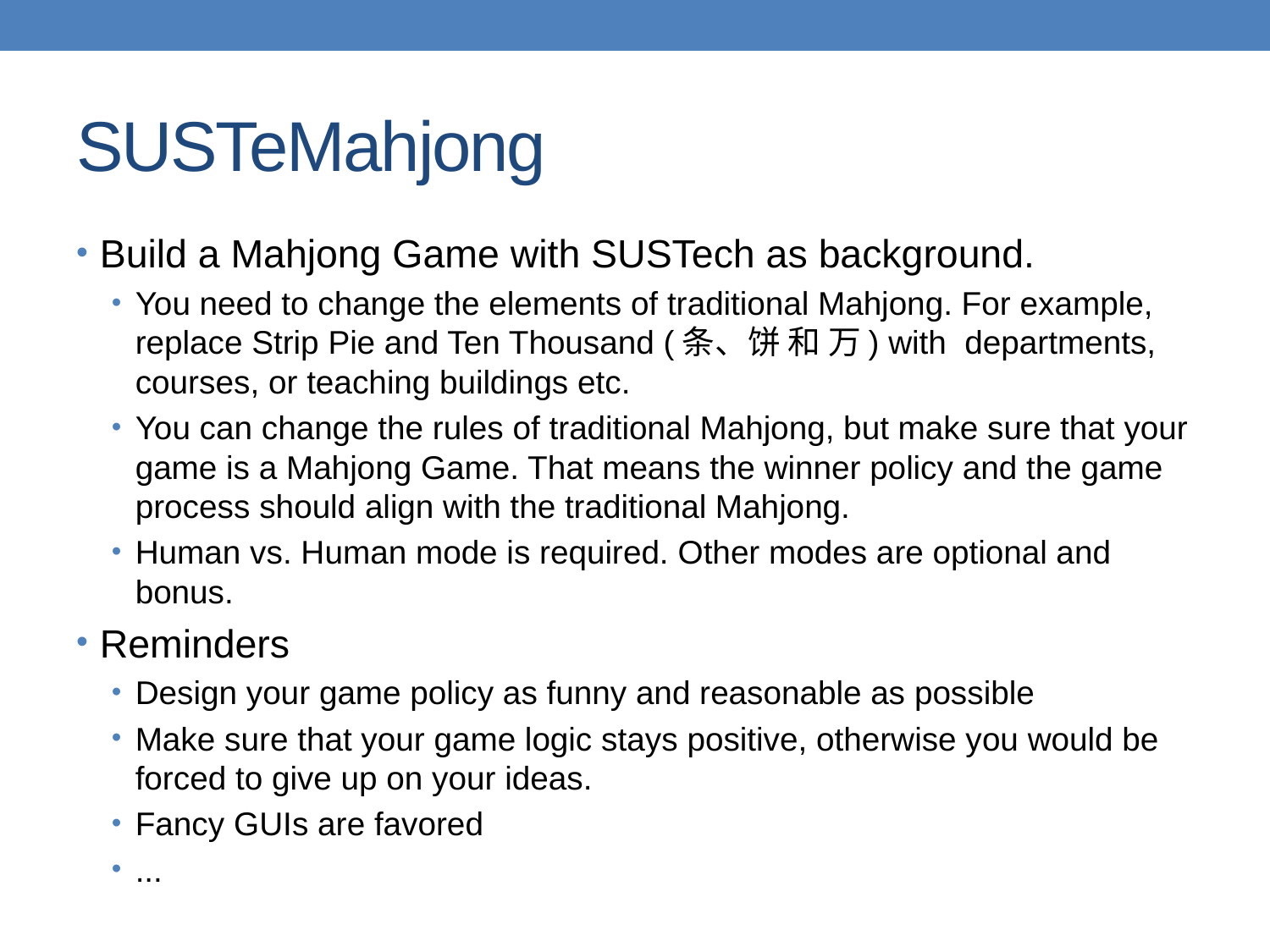

# SUSTeMahjong
Build a Mahjong Game with SUSTech as background.
You need to change the elements of traditional Mahjong. For example, replace Strip Pie and Ten Thousand (条、饼 和 万) with  departments, courses, or teaching buildings etc.
You can change the rules of traditional Mahjong, but make sure that your game is a Mahjong Game. That means the winner policy and the game process should align with the traditional Mahjong.
Human vs. Human mode is required. Other modes are optional and bonus.
Reminders
Design your game policy as funny and reasonable as possible
Make sure that your game logic stays positive, otherwise you would be forced to give up on your ideas.
Fancy GUIs are favored
...